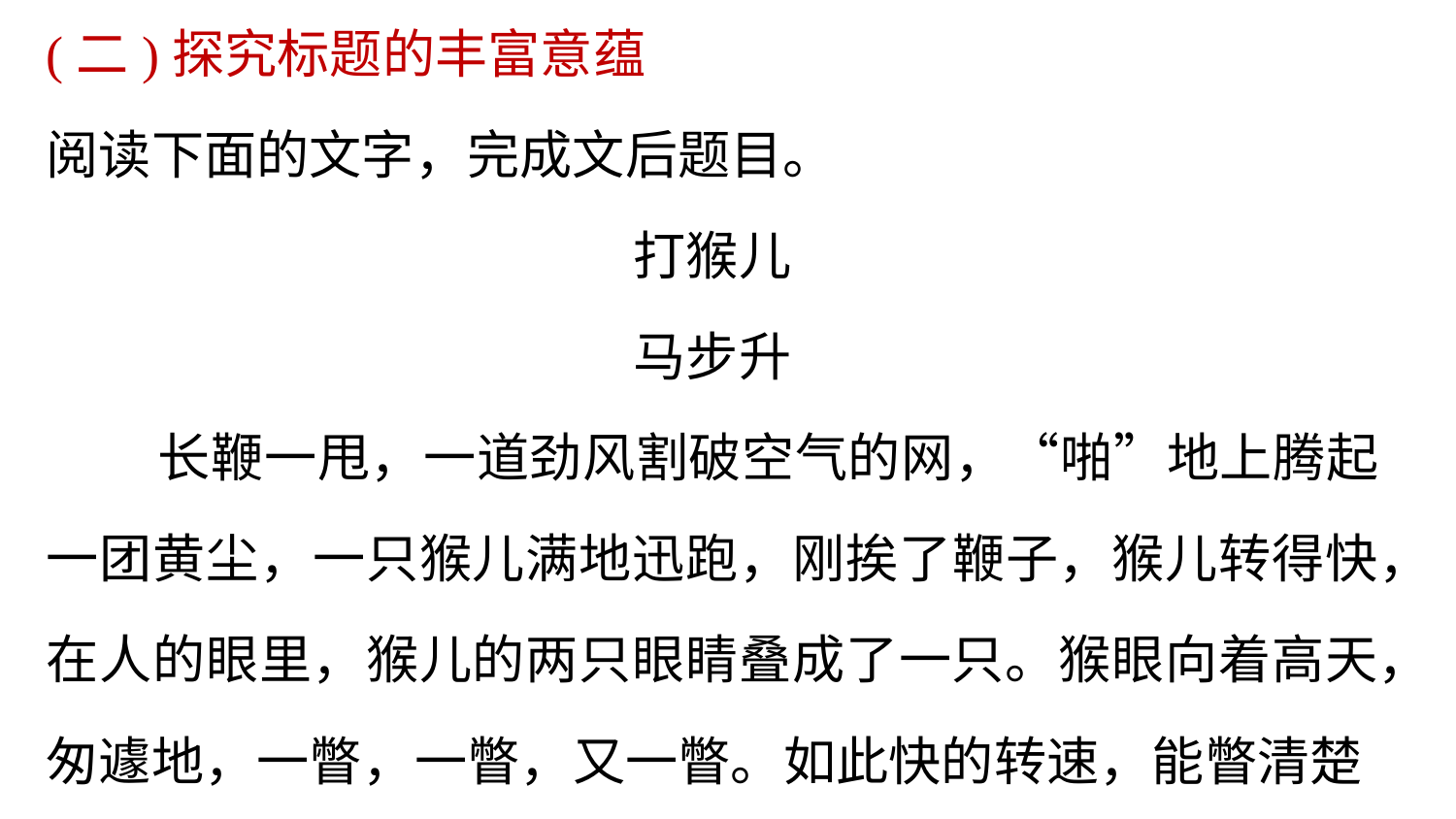

(二)探究标题的丰富意蕴
阅读下面的文字，完成文后题目。
打猴儿
马步升
        长鞭一甩，一道劲风割破空气的网，“啪”地上腾起一团黄尘，一只猴儿满地迅跑，刚挨了鞭子，猴儿转得快，在人的眼里，猴儿的两只眼睛叠成了一只。猴眼向着高天，匆遽地，一瞥，一瞥，又一瞥。如此快的转速，能瞥清楚